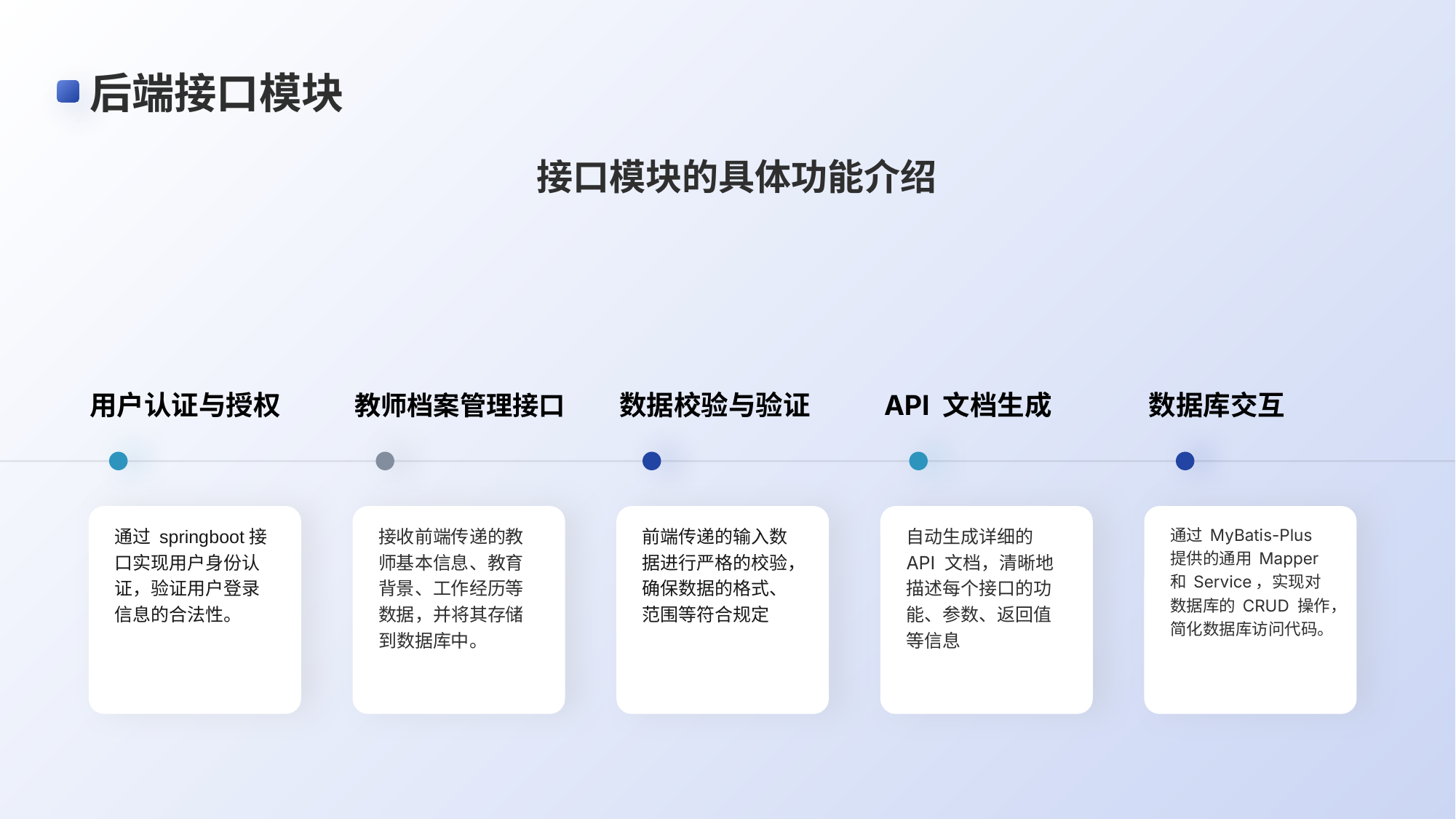

# 后端接口模块
接口模块的具体功能介绍
用户认证与授权

通过 springboot接口实现用户身份认证，验证用户登录信息的合法性。
教师档案管理接口

接收前端传递的教师基本信息、教育背景、工作经历等数据，并将其存储到数据库中。
数据校验与验证

前端传递的输入数据进行严格的校验，确保数据的格式、范围等符合规定
API 文档生成

自动生成详细的 API 文档，清晰地描述每个接口的功能、参数、返回值等信息
数据库交互

通过 MyBatis-Plus 提供的通用 Mapper 和 Service，实现对数据库的 CRUD 操作，简化数据库访问代码。